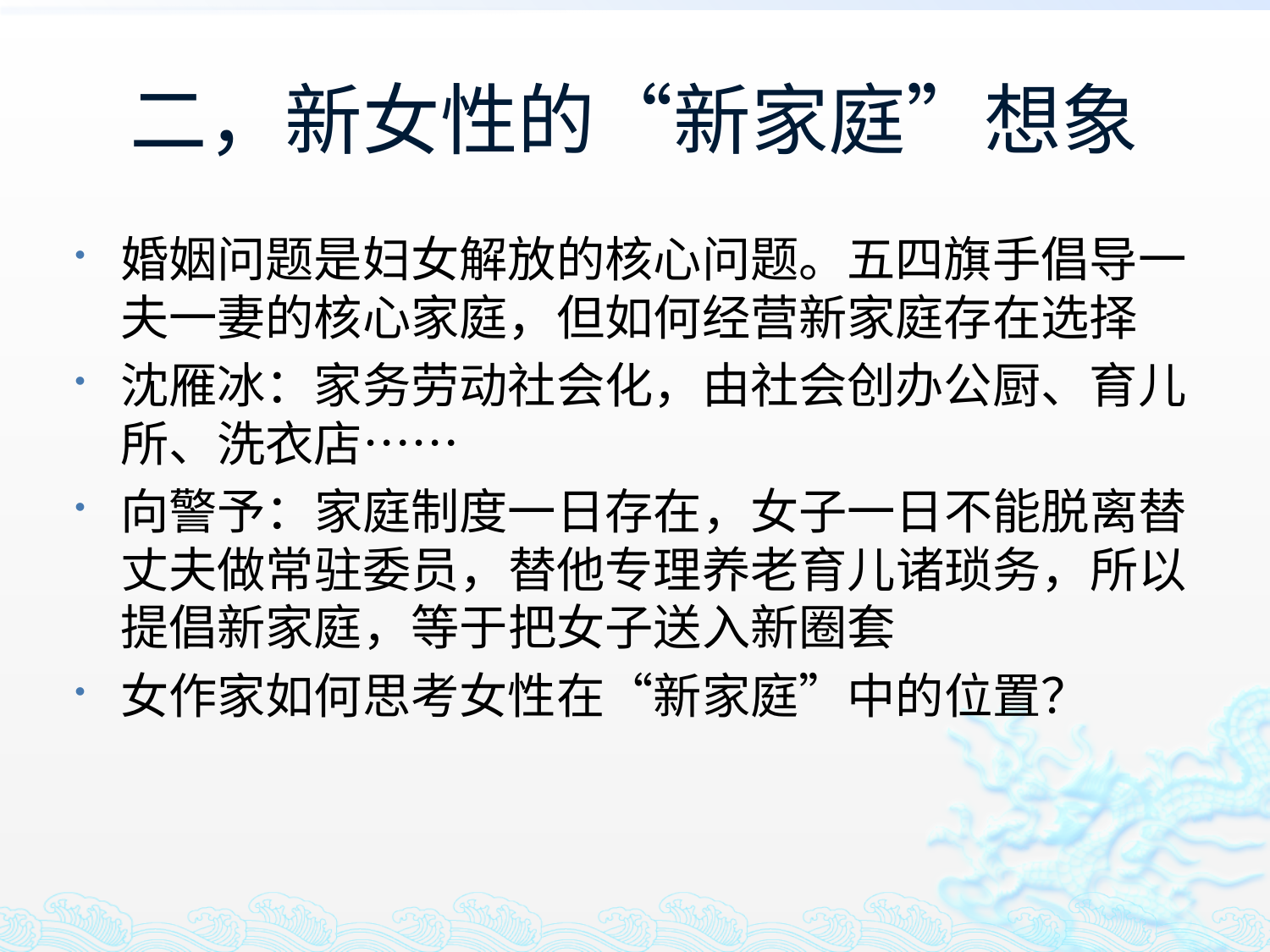

# 二，新女性的“新家庭”想象
婚姻问题是妇女解放的核心问题。五四旗手倡导一夫一妻的核心家庭，但如何经营新家庭存在选择
沈雁冰：家务劳动社会化，由社会创办公厨、育儿所、洗衣店……
向警予：家庭制度一日存在，女子一日不能脱离替丈夫做常驻委员，替他专理养老育儿诸琐务，所以提倡新家庭，等于把女子送入新圈套
女作家如何思考女性在“新家庭”中的位置？